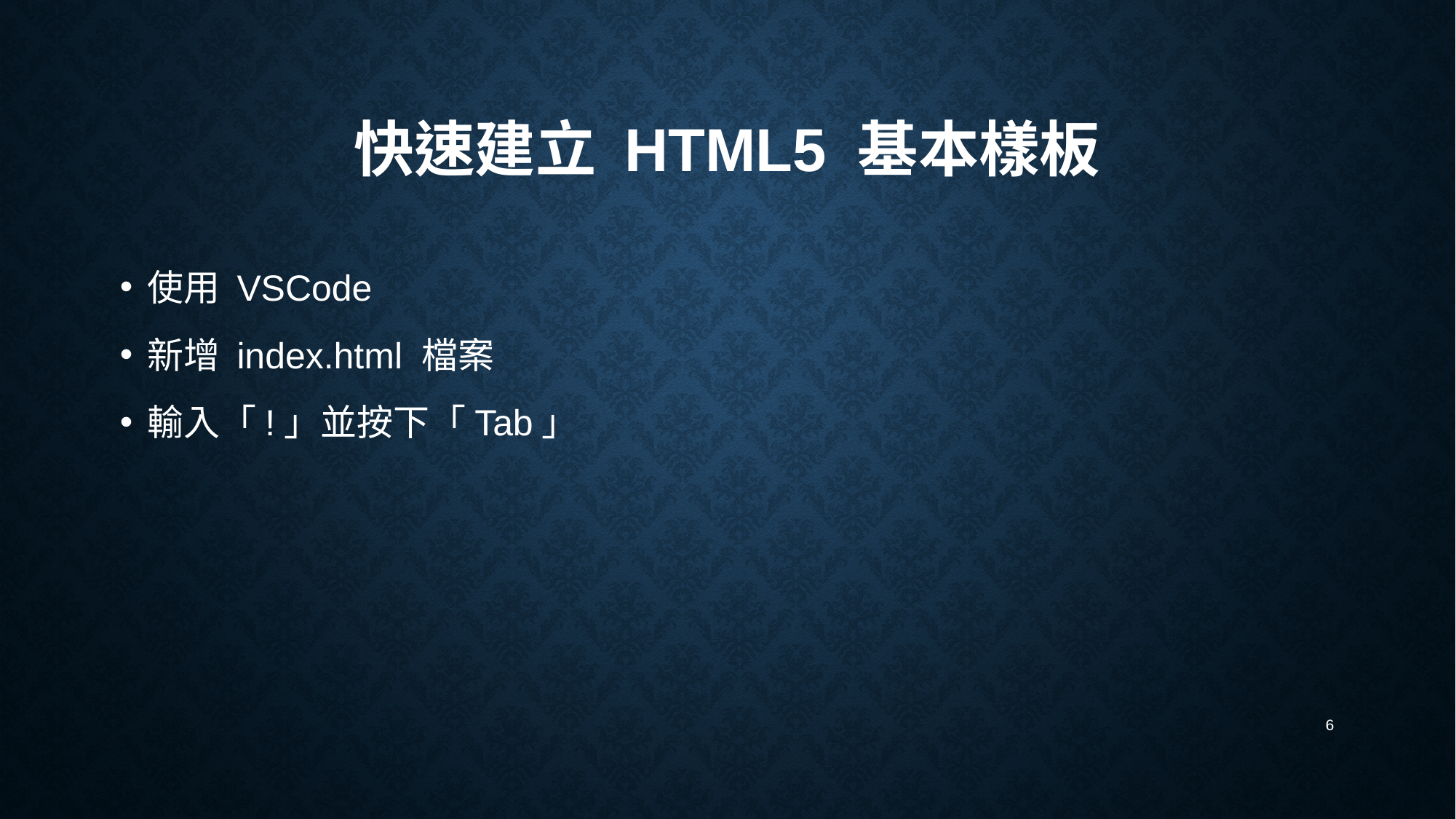

# 快速建立 HTML5 基本樣板
使用 VSCode
新增 index.html 檔案
輸入「!」並按下「Tab」
6